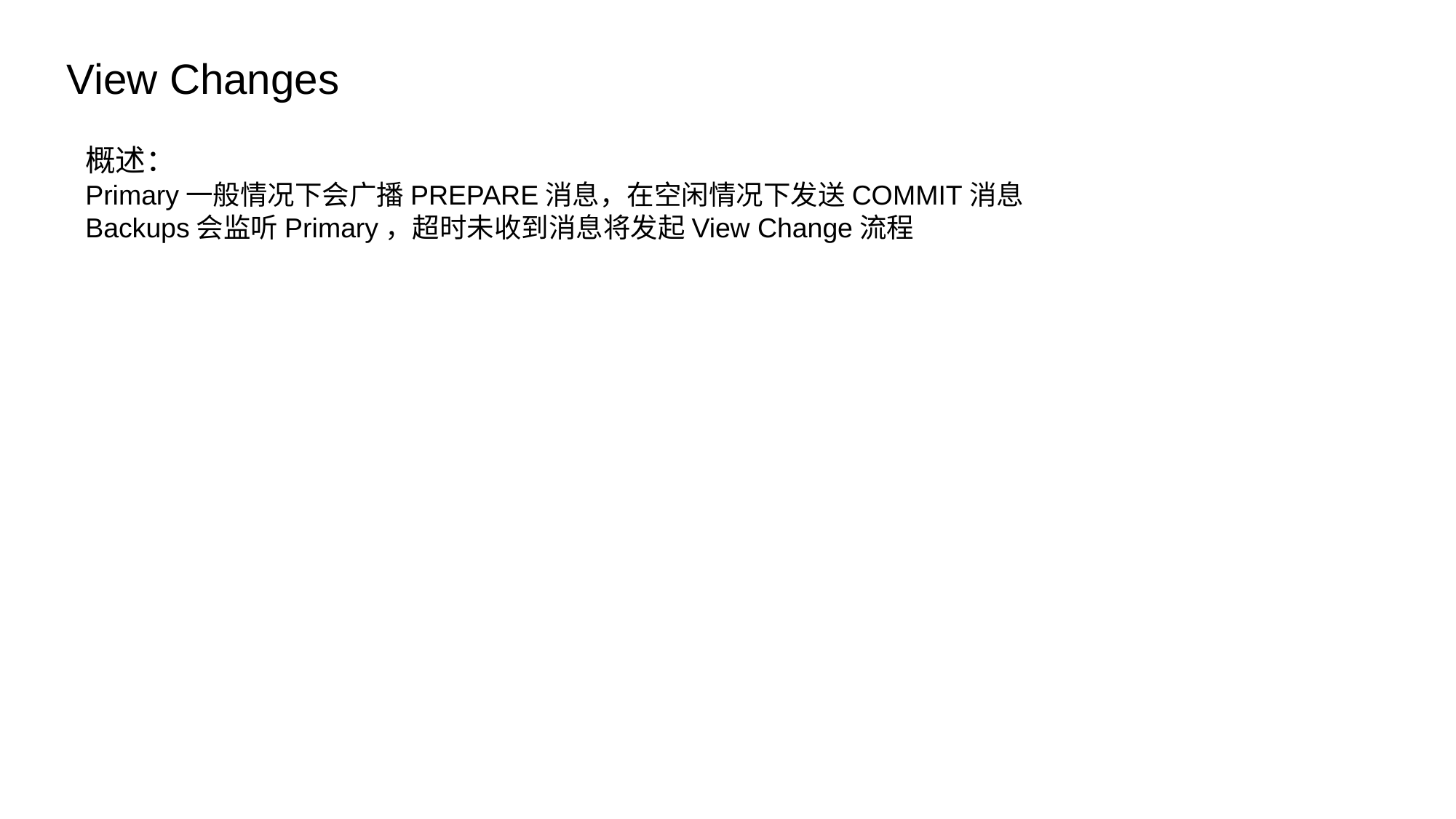

View Changes
概述：
Primary一般情况下会广播PREPARE消息，在空闲情况下发送COMMIT消息
Backups会监听Primary，超时未收到消息将发起View Change流程